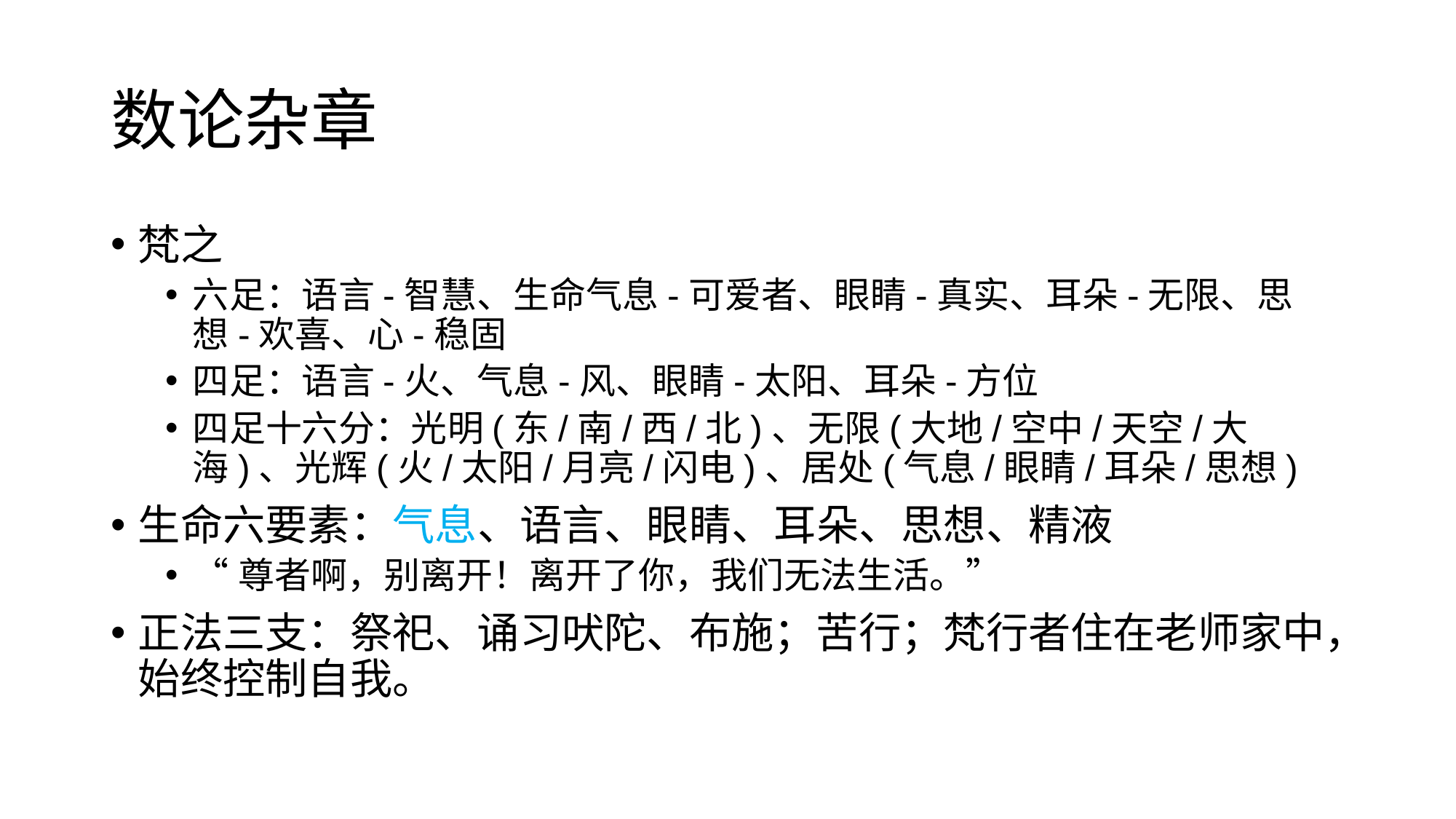

# 数论杂章
梵之
六足：语言-智慧、生命气息-可爱者、眼睛-真实、耳朵-无限、思想-欢喜、心-稳固
四足：语言-火、气息-风、眼睛-太阳、耳朵-方位
四足十六分：光明(东/南/西/北)、无限(大地/空中/天空/大海)、光辉(火/太阳/月亮/闪电)、居处(气息/眼睛/耳朵/思想)
生命六要素：气息、语言、眼睛、耳朵、思想、精液
“尊者啊，别离开！离开了你，我们无法生活。”
正法三支：祭祀、诵习吠陀、布施；苦行；梵行者住在老师家中，始终控制自我。